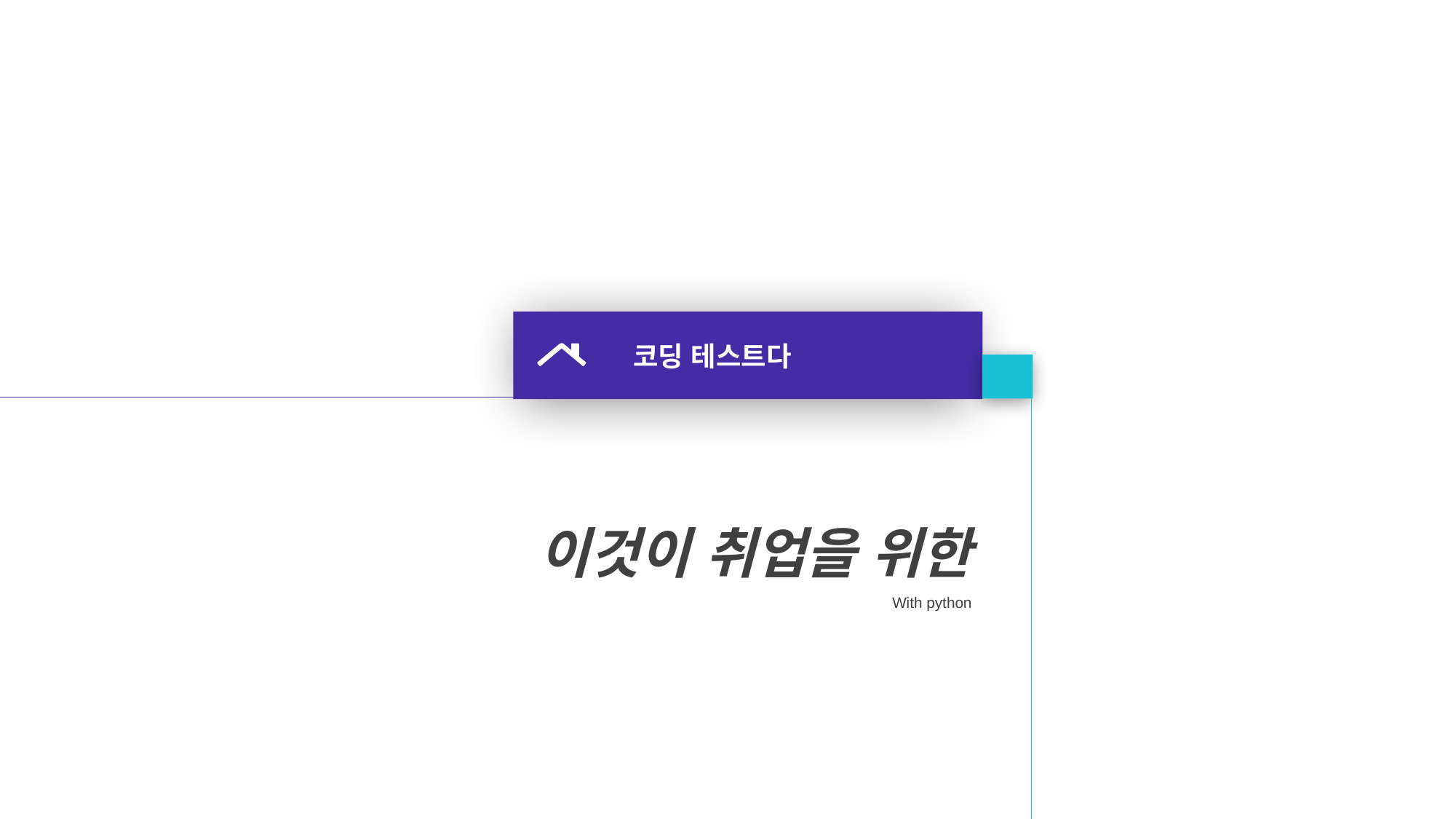

코딩 테스트다

이것이 취업을 위한
With python